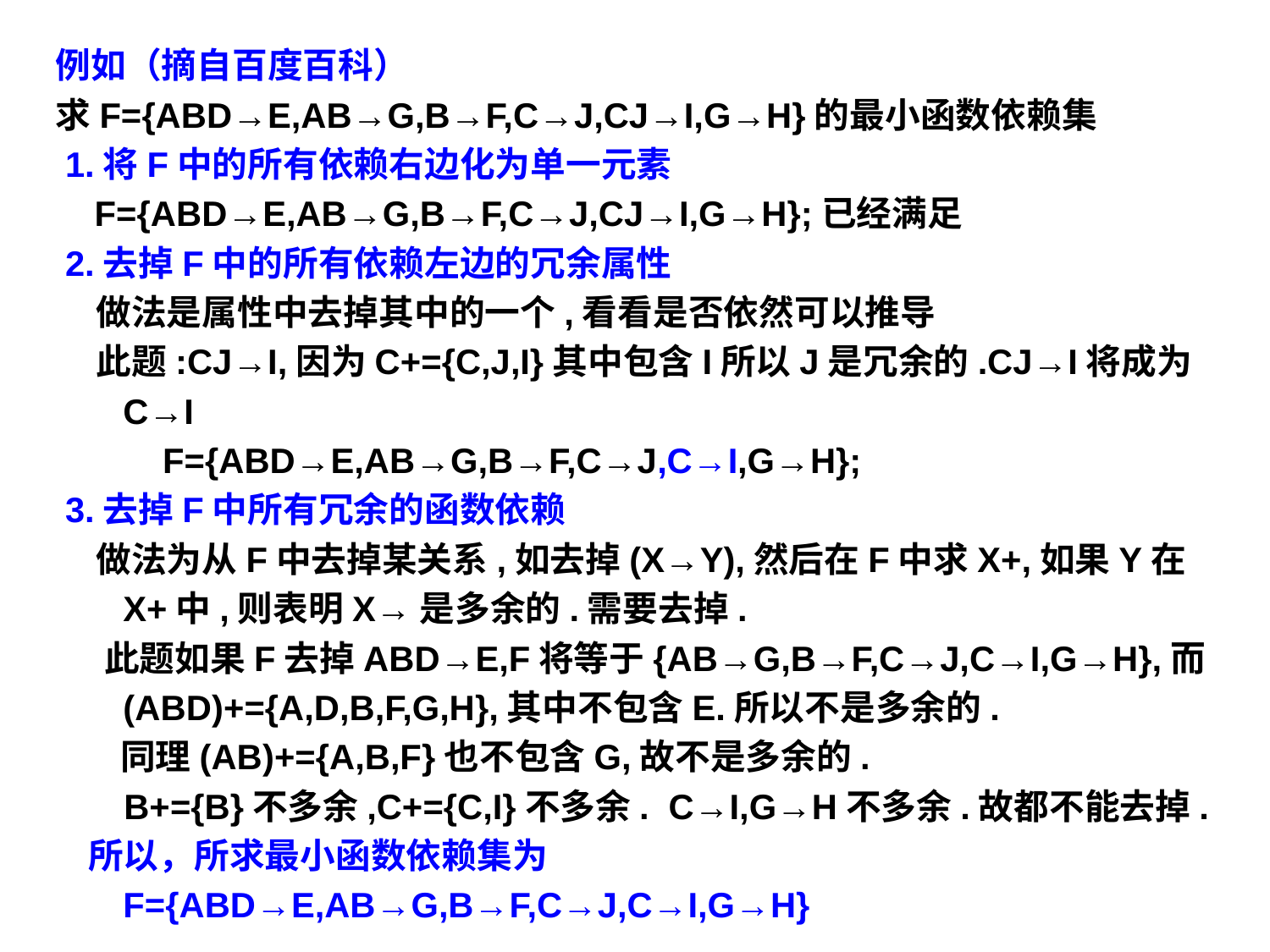

例如（摘自百度百科）
求F={ABD→E,AB→G,B→F,C→J,CJ→I,G→H}的最小函数依赖集
 1.将F中的所有依赖右边化为单一元素
    F={ABD→E,AB→G,B→F,C→J,CJ→I,G→H};已经满足
 2.去掉F中的所有依赖左边的冗余属性
    做法是属性中去掉其中的一个,看看是否依然可以推导
    此题:CJ→I,因为C+={C,J,I}其中包含I所以J是冗余的.CJ→I将成为C→I
           F={ABD→E,AB→G,B→F,C→J,C→I,G→H};
 3.去掉F中所有冗余的函数依赖
    做法为从F中去掉某关系,如去掉(X→Y),然后在F中求X+,如果Y在X+中,则表明X→是多余的.需要去掉.
     此题如果F去掉ABD→E,F将等于{AB→G,B→F,C→J,C→I,G→H},而(ABD)+={A,D,B,F,G,H},其中不包含E.所以不是多余的.
       同理(AB)+={A,B,F}也不包含G,故不是多余的.
       B+={B}不多余,C+={C,I}不多余.  C→I,G→H不多余.故都不能去掉.
   所以，所求最小函数依赖集为 F={ABD→E,AB→G,B→F,C→J,C→I,G→H}